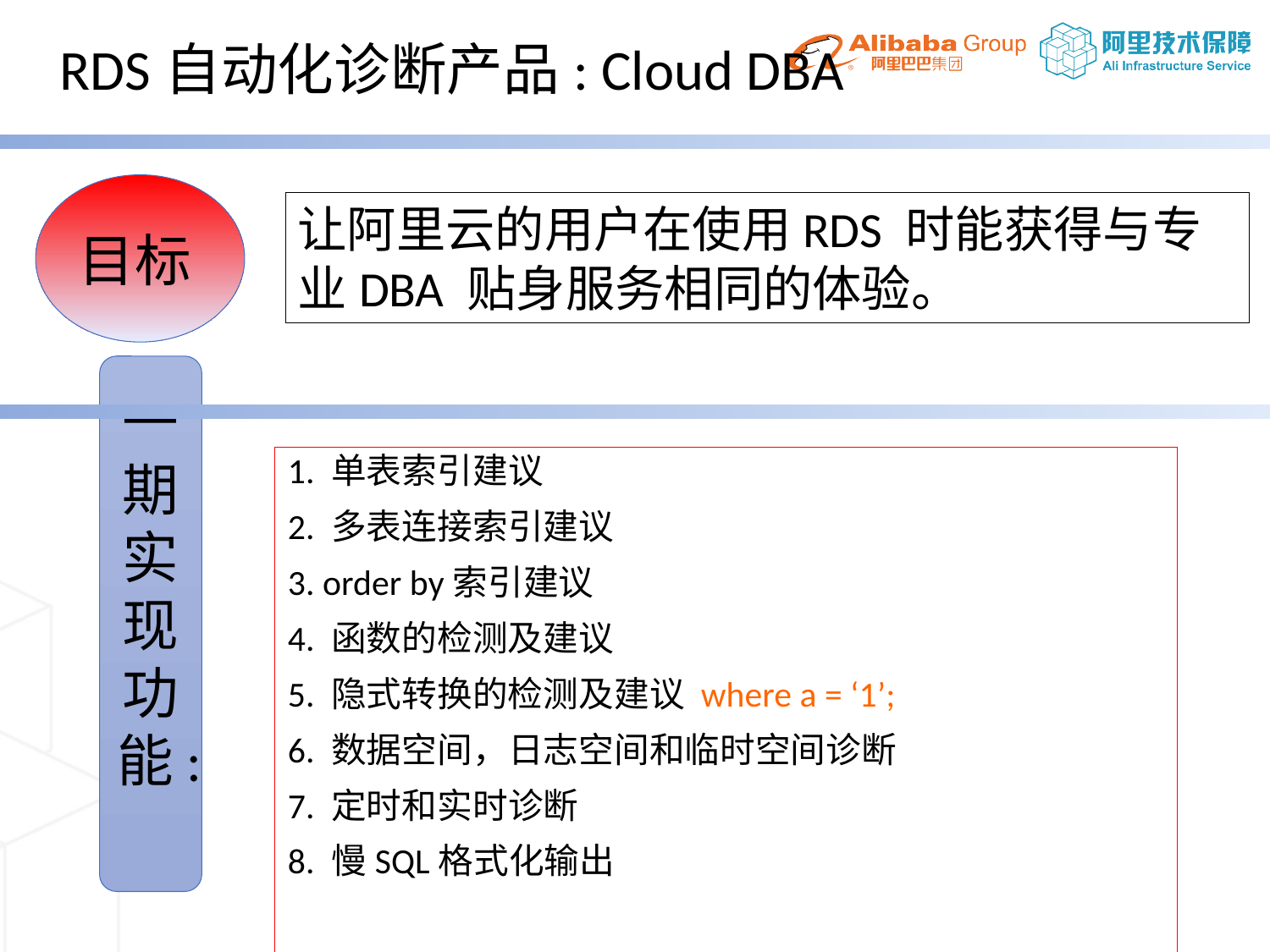

RDS自动化诊断产品: Cloud DBA

目标
让阿里云的用户在使用RDS 时能获得与专业DBA 贴身服务相同的体验。
一期实现功能:

1. 单表索引建议
2. 多表连接索引建议
3. order by索引建议
4. 函数的检测及建议
5. 隐式转换的检测及建议 where a = ‘1’;
6. 数据空间，日志空间和临时空间诊断
7. 定时和实时诊断
8. 慢SQL格式化输出